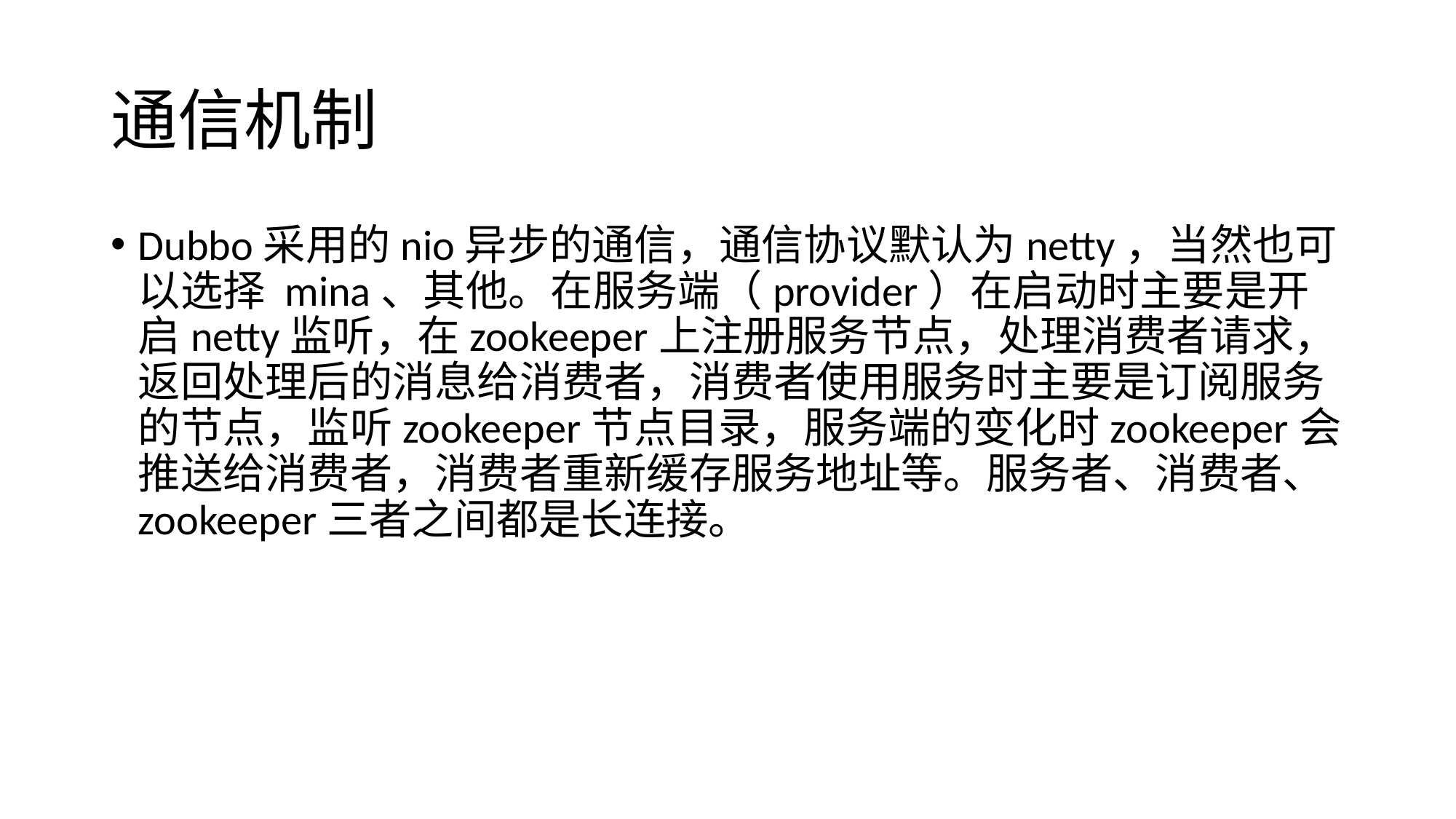

# 通信机制
Dubbo采用的nio异步的通信，通信协议默认为netty，当然也可以选择 mina、其他。在服务端（provider）在启动时主要是开启netty监听，在zookeeper上注册服务节点，处理消费者请求，返回处理后的消息给消费者，消费者使用服务时主要是订阅服务的节点，监听zookeeper节点目录，服务端的变化时zookeeper会推送给消费者，消费者重新缓存服务地址等。服务者、消费者、zookeeper三者之间都是长连接。